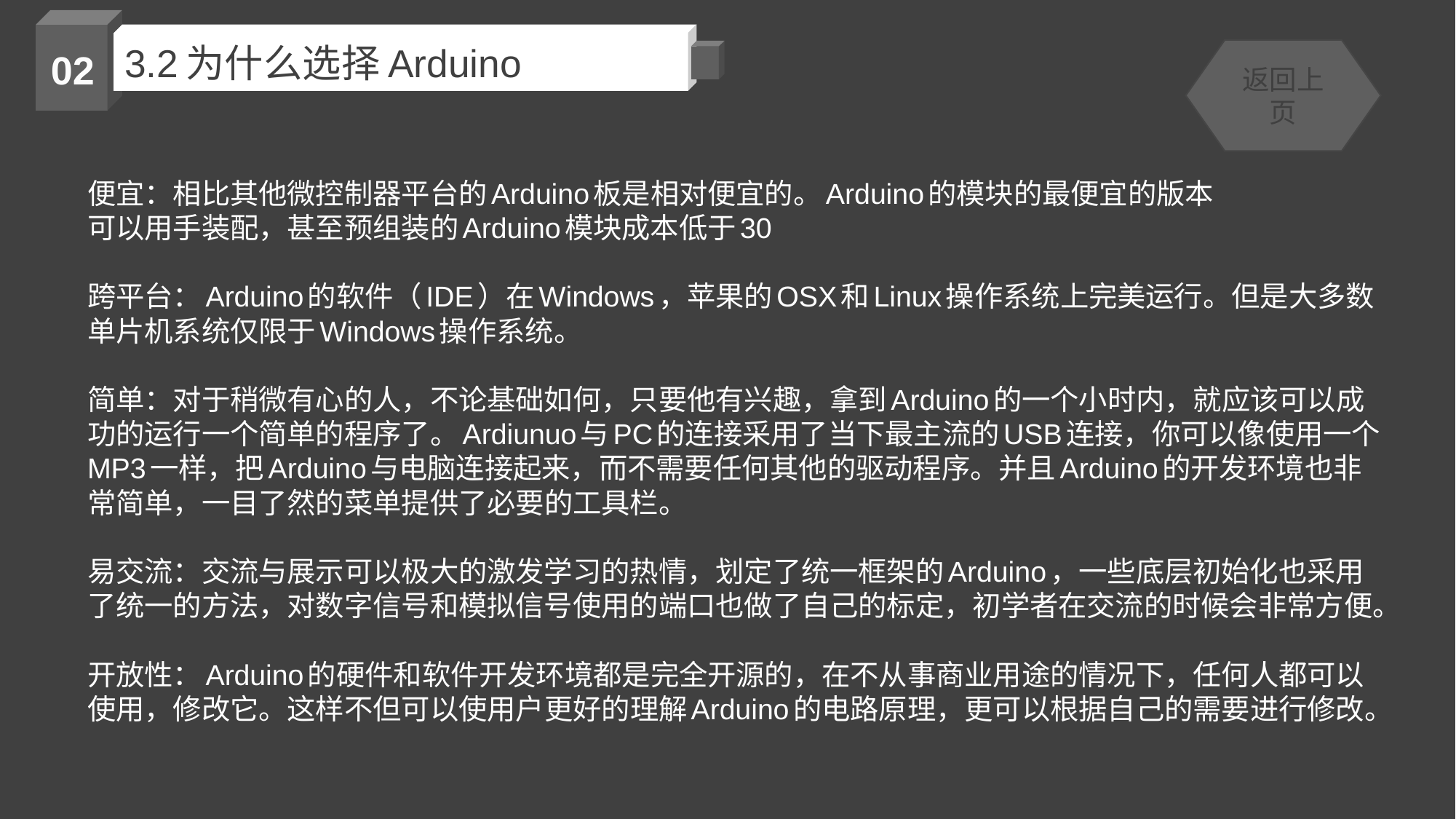

3.2为什么选择Arduino

便宜：相比其他微控制器平台的Arduino板是相对便宜的。Arduino的模块的最便宜的版本
可以用手装配，甚至预组装的Arduino模块成本低于30

跨平台：Arduino的软件（IDE）在Windows，苹果的OSX和Linux操作系统上完美运行。但是大多数单片机系统仅限于Windows操作系统。

简单：对于稍微有心的人，不论基础如何，只要他有兴趣，拿到Arduino的一个小时内，就应该可以成功的运行一个简单的程序了。Ardiunuo与PC的连接采用了当下最主流的USB连接，你可以像使用一个MP3一样，把Arduino与电脑连接起来，而不需要任何其他的驱动程序。并且Arduino的开发环境也非常简单，一目了然的菜单提供了必要的工具栏。

易交流：交流与展示可以极大的激发学习的热情，划定了统一框架的Arduino，一些底层初始化也采用了统一的方法，对数字信号和模拟信号使用的端口也做了自己的标定，初学者在交流的时候会非常方便。

开放性：Arduino的硬件和软件开发环境都是完全开源的，在不从事商业用途的情况下，任何人都可以使用，修改它。这样不但可以使用户更好的理解Arduino的电路原理，更可以根据自己的需要进行修改。
02
返回上页